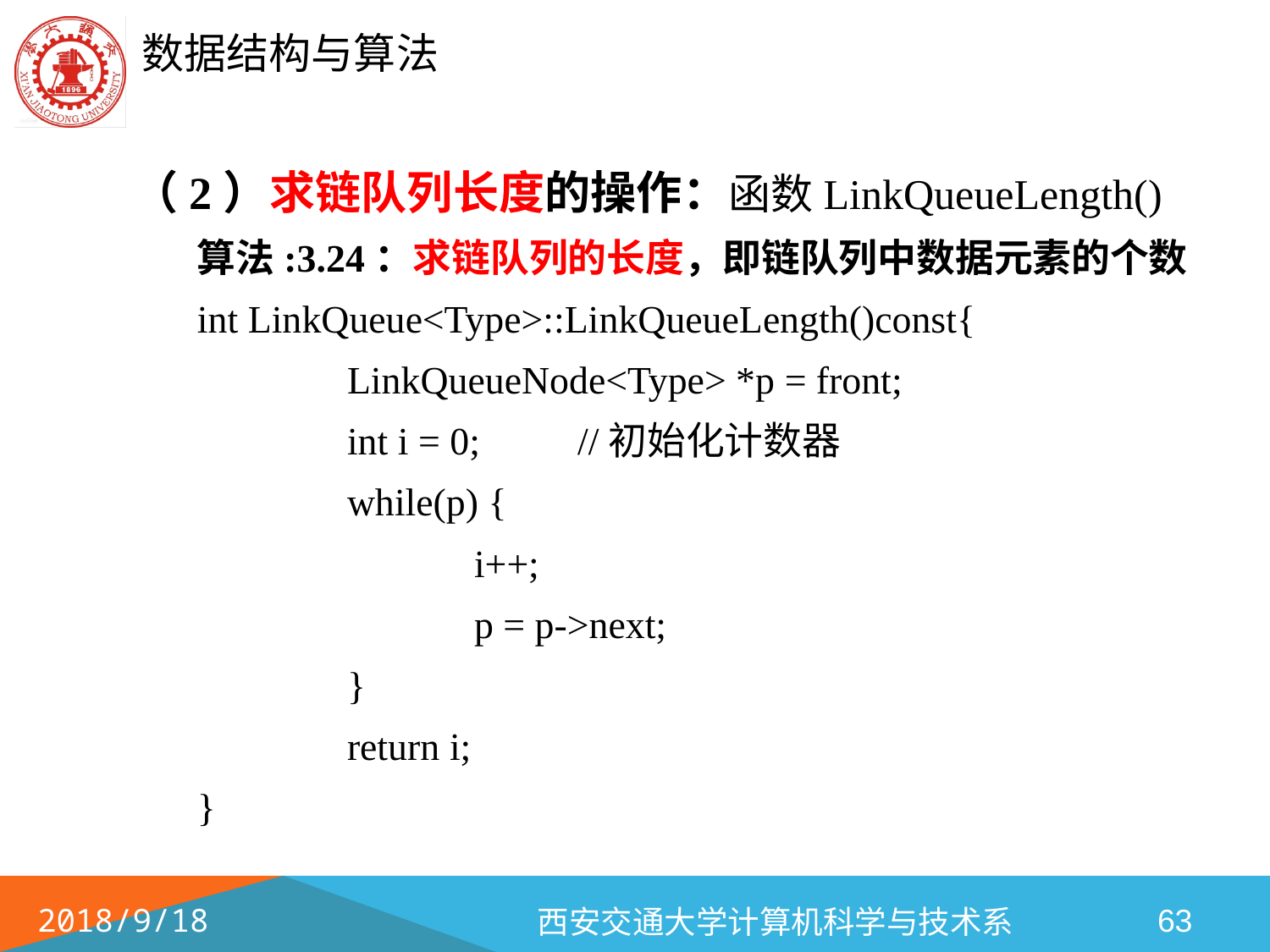

（2）求链队列长度的操作：函数LinkQueueLength()
算法:3.24：求链队列的长度，即链队列中数据元素的个数
int LinkQueue<Type>::LinkQueueLength()const{
   	LinkQueueNode<Type> *p = front;
    	int i = 0;          //初始化计数器
    	while(p) {
			i++;
			p = p->next;
		}
  		return i;
}